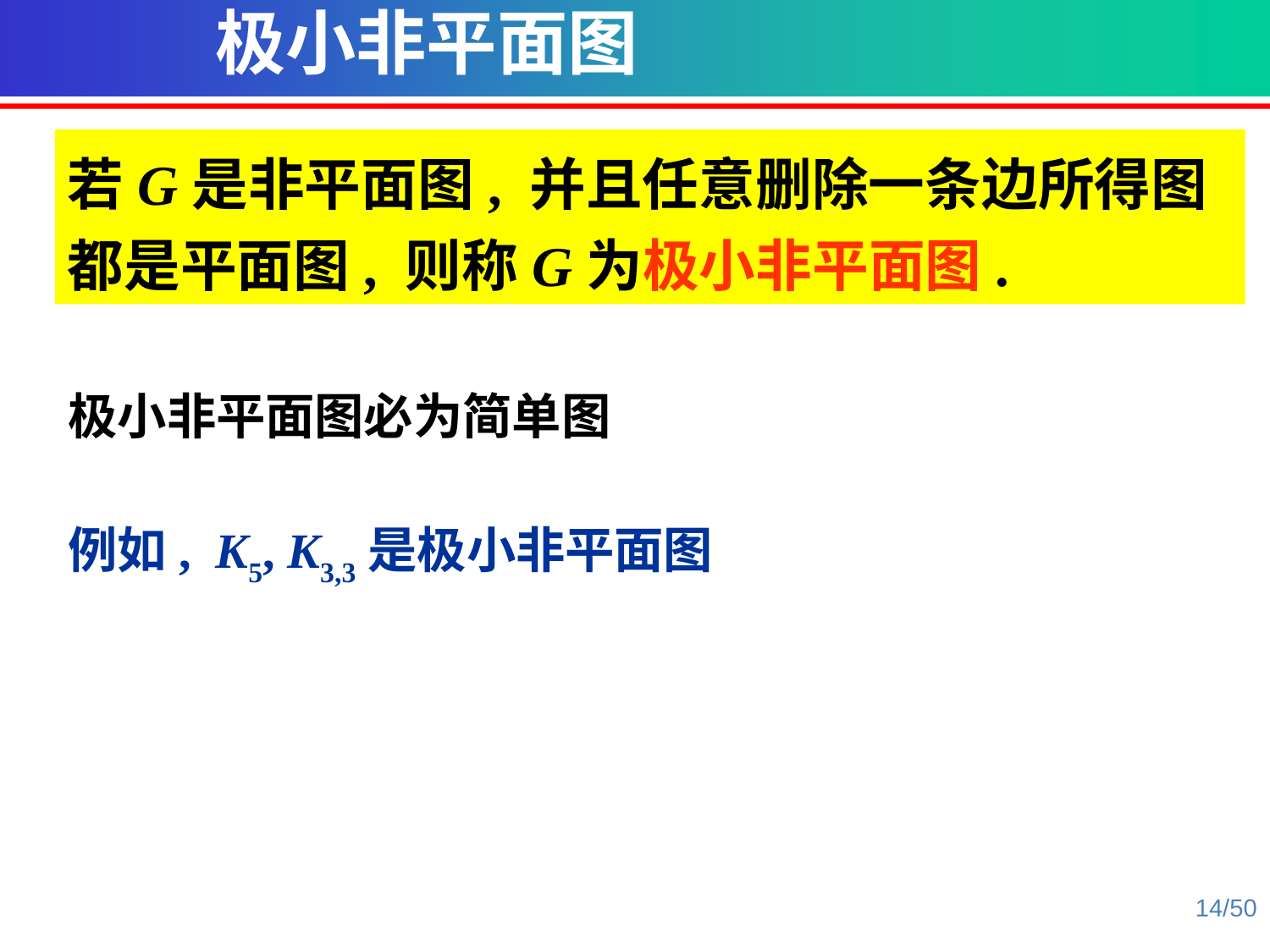

极小非平面图
若G是非平面图, 并且任意删除一条边所得图
都是平面图, 则称G为极小非平面图.
极小非平面图必为简单图

例如,  K5, K3,3是极小非平面图
14/50